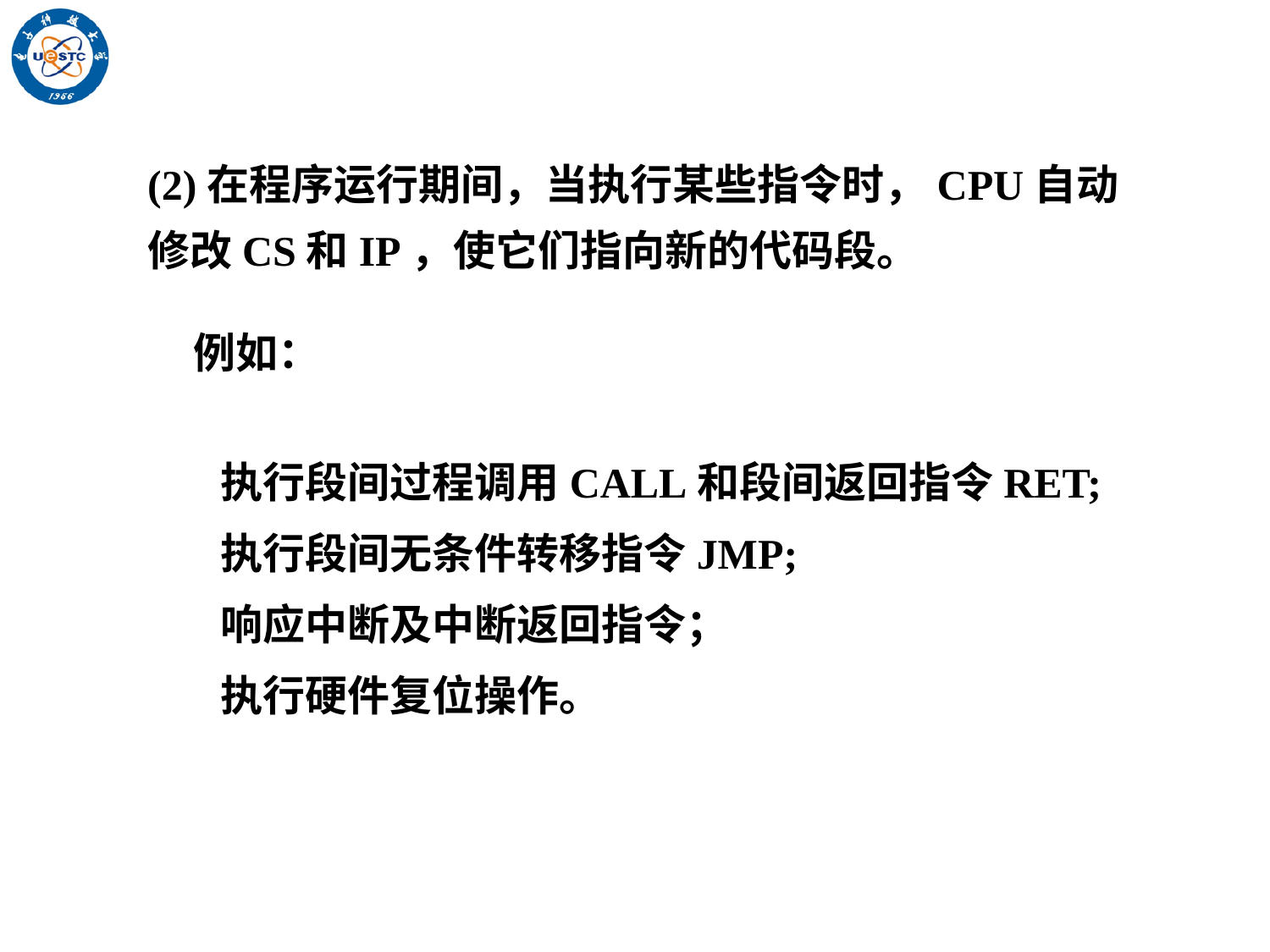

(2)在程序运行期间，当执行某些指令时，CPU自动修改CS和IP，使它们指向新的代码段。
例如：
   执行段间过程调用CALL和段间返回指令RET;
   执行段间无条件转移指令JMP;
   响应中断及中断返回指令；
   执行硬件复位操作。